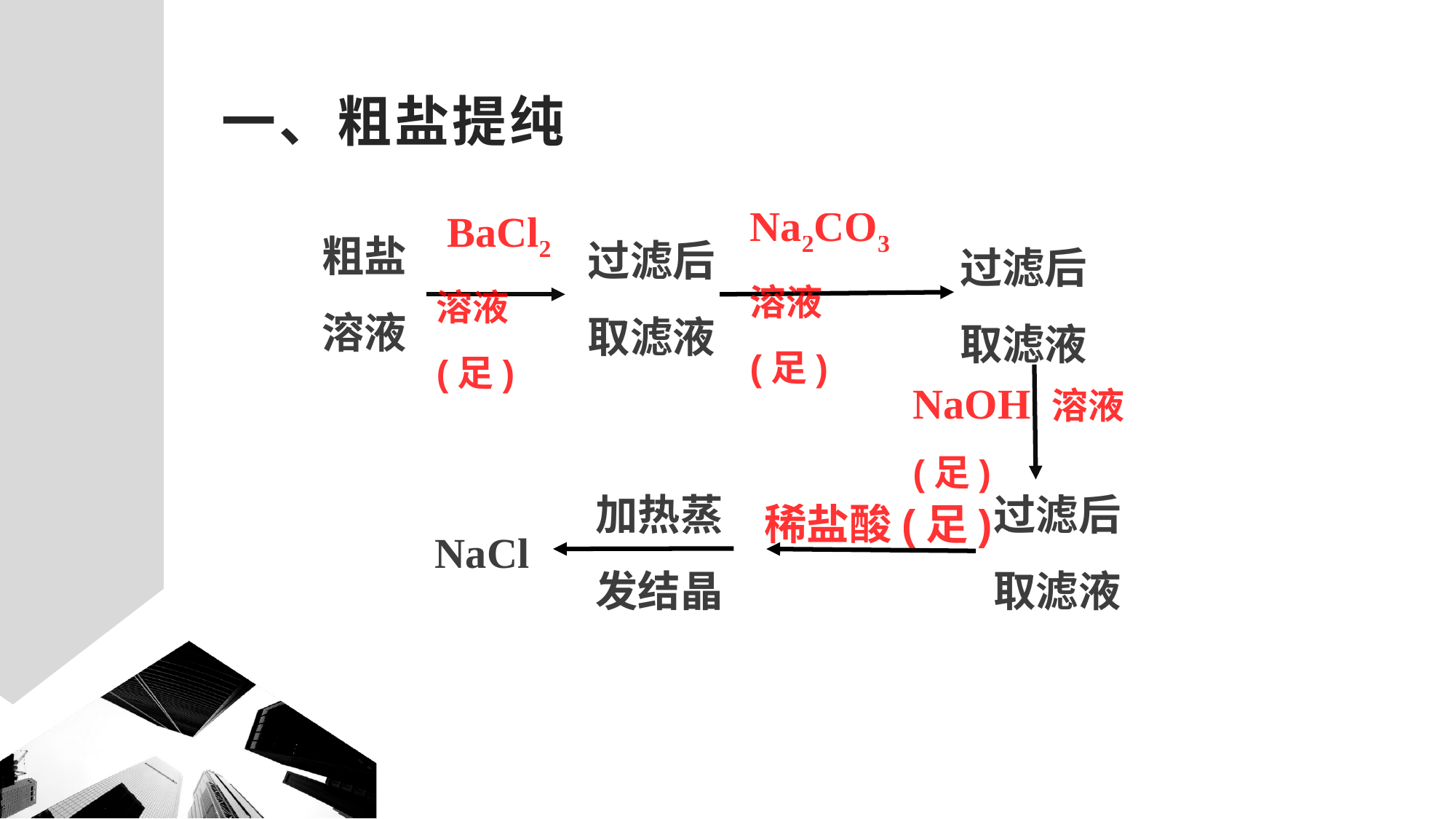

# 一、粗盐提纯
粗盐
溶液
 BaCl2
溶液(足)
过滤后取滤液
Na2CO3
溶液(足)
过滤后取滤液
NaOH 溶液 (足)
过滤后取滤液
加热蒸
发结晶
NaCl
稀盐酸(足)